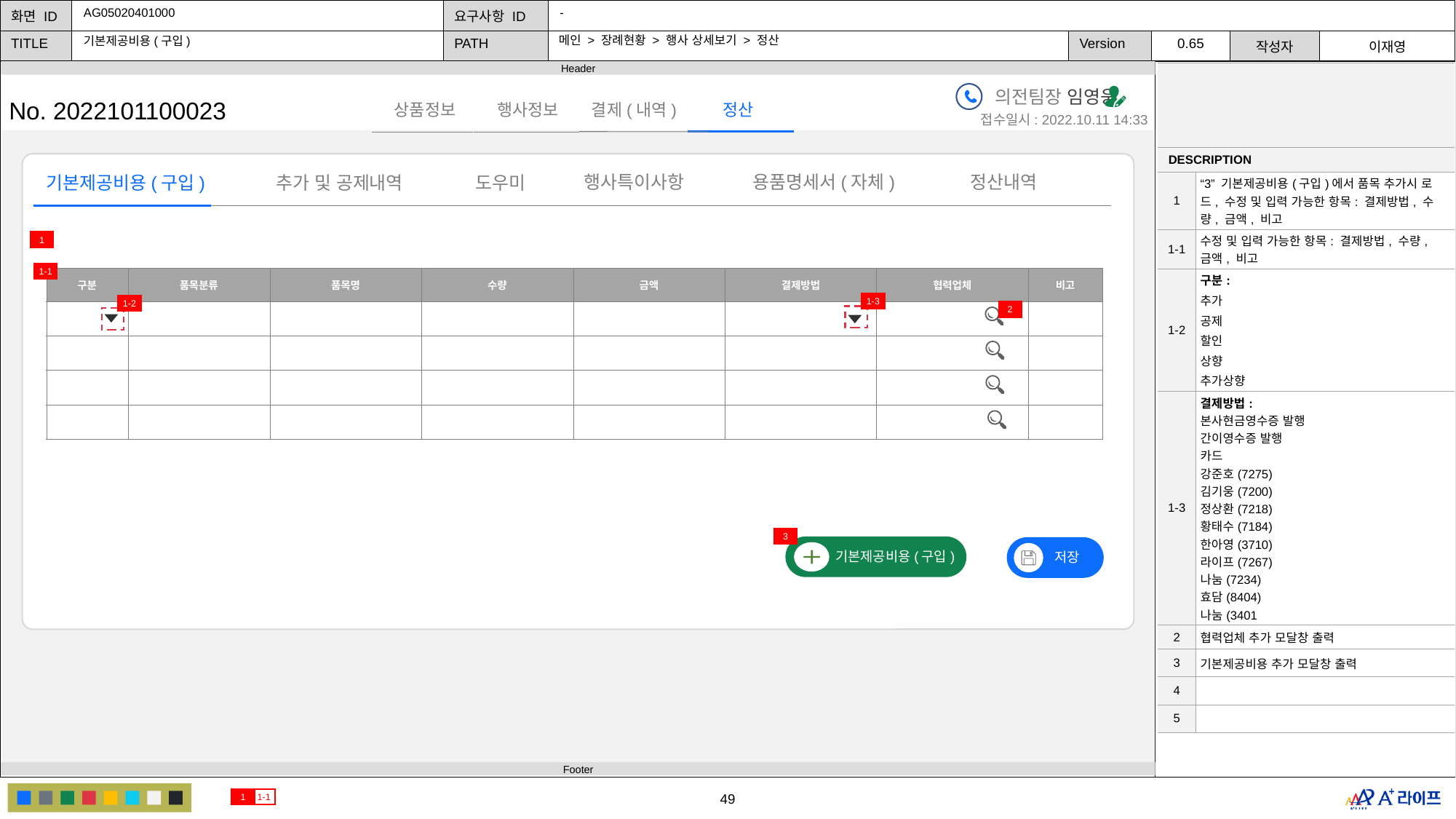

AG05020401000
-
메인 > 장례현황 > 행사 상세보기 > 정산

기본제공비용(구입)
|  |  |
| --- | --- |
| DESCRIPTION |  |
| 1 | “3” 기본제공비용(구입)에서 품목 추가시 로드, 수정 및 입력 가능한 항목: 결제방법, 수량, 금액, 비고 |
| 1-1 | 수정 및 입력 가능한 항목: 결제방법, 수량, 금액, 비고 |
| 1-2 | 구분: 추가 공제 할인 상향 추가상향 |
| 1-3 | 결제방법: 본사현금영수증 발행 간이영수증 발행 카드 강준호(7275) 김기웅(7200) 정상환(7218) 황태수(7184) 한아영(3710) 라이프(7267) 나눔(7234) 효담(8404) 나눔(3401 |
| 2 | 협력업체 추가 모달창 출력 |
| 3 | 기본제공비용 추가 모달창 출력 |
| 4 |  |
| 5 |  |
의전팀장 임영웅

No. 2022101100023
행사정보
결제(내역)
정산
상품정보
접수일시: 2022.10.11 14:33

행사특이사항
용품명세서(자체)
정산내역
기본제공비용(구입)
추가 및 공제내역
도우미
1
1-1
| 구분 | 품목분류 | 품목명 | 수량 | 금액 | 결제방법 | 협력업체 | 비고 |
| --- | --- | --- | --- | --- | --- | --- | --- |
|  |  |  |  |  |  |  |  |
|  |  |  |  |  |  |  |  |
|  |  |  |  |  |  |  |  |
|  |  |  |  |  |  |  |  |
1-3
1-2
2

3

기본제공비용(구입)

저장

1
1-1